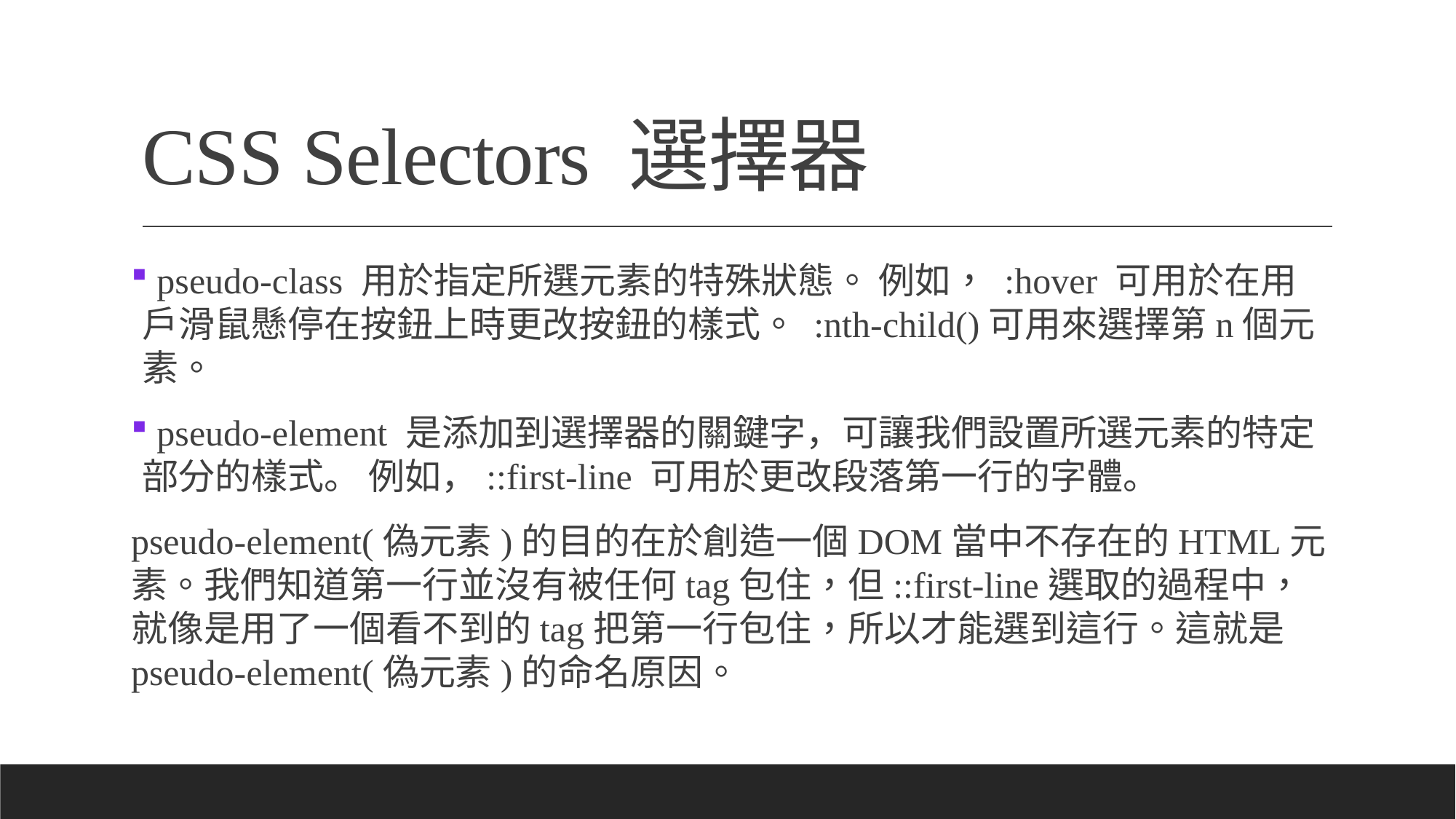

# CSS Selectors 選擇器
 pseudo-class 用於指定所選元素的特殊狀態。 例如， :hover 可用於在用戶滑鼠懸停在按鈕上時更改按鈕的樣式。 :nth-child()可用來選擇第n個元素。
 pseudo-element 是添加到選擇器的關鍵字，可讓我們設置所選元素的特定部分的樣式。 例如，::first-line 可用於更改段落第一行的字體。
pseudo-element(偽元素)的目的在於創造一個DOM當中不存在的HTML元素。我們知道第一行並沒有被任何tag包住，但::first-line選取的過程中，就像是用了一個看不到的tag把第一行包住，所以才能選到這行。這就是pseudo-element(偽元素)的命名原因。